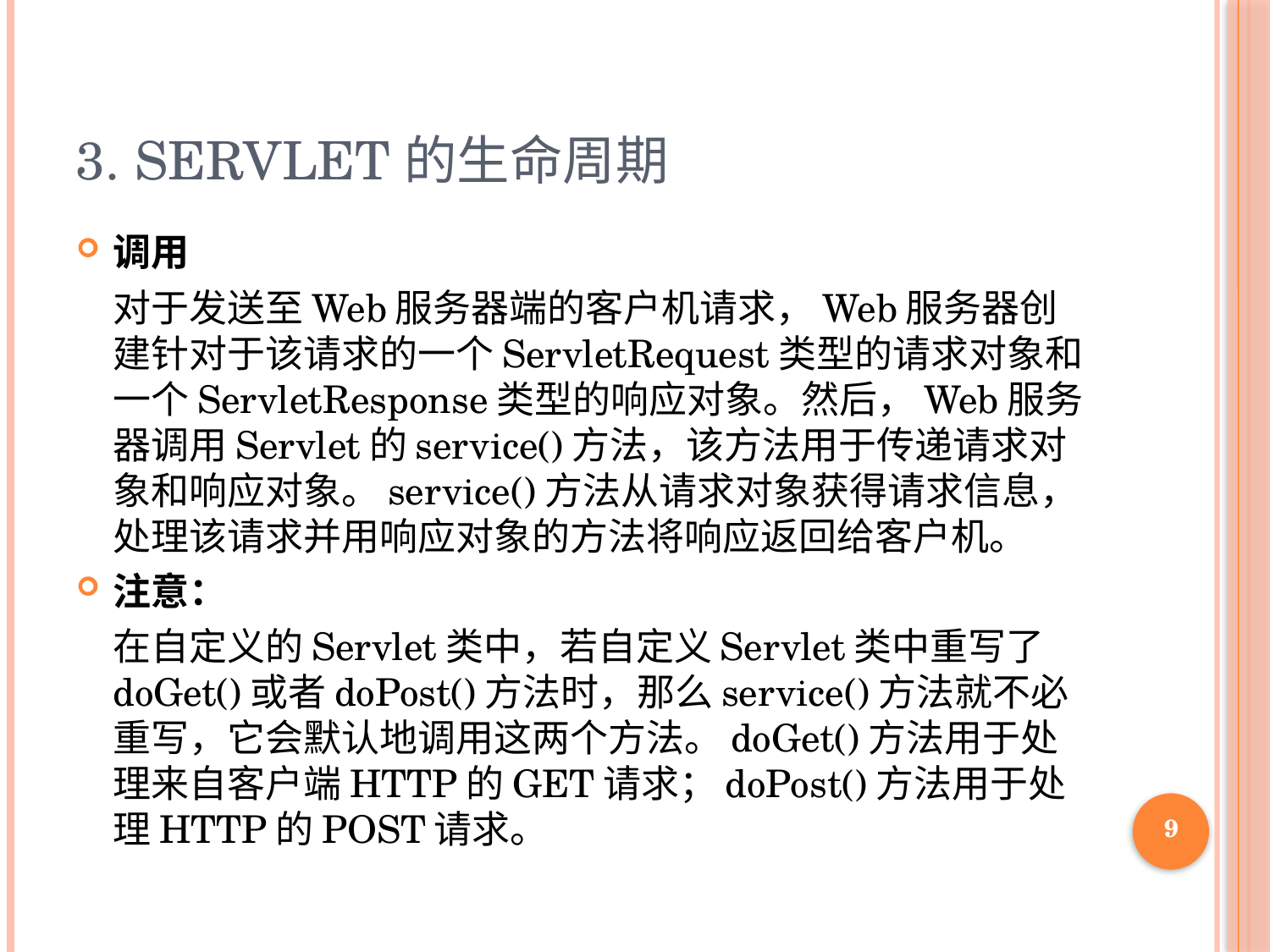

# 3. Servlet的生命周期
调用
		对于发送至Web服务器端的客户机请求，Web服务器创建针对于该请求的一个ServletRequest类型的请求对象和一个ServletResponse类型的响应对象。然后，Web服务器调用Servlet的service()方法，该方法用于传递请求对象和响应对象。service()方法从请求对象获得请求信息，处理该请求并用响应对象的方法将响应返回给客户机。
注意：
		在自定义的Servlet类中，若自定义Servlet类中重写了doGet()或者doPost()方法时，那么service()方法就不必重写，它会默认地调用这两个方法。doGet()方法用于处理来自客户端HTTP的GET请求；doPost()方法用于处理HTTP的POST请求。
9